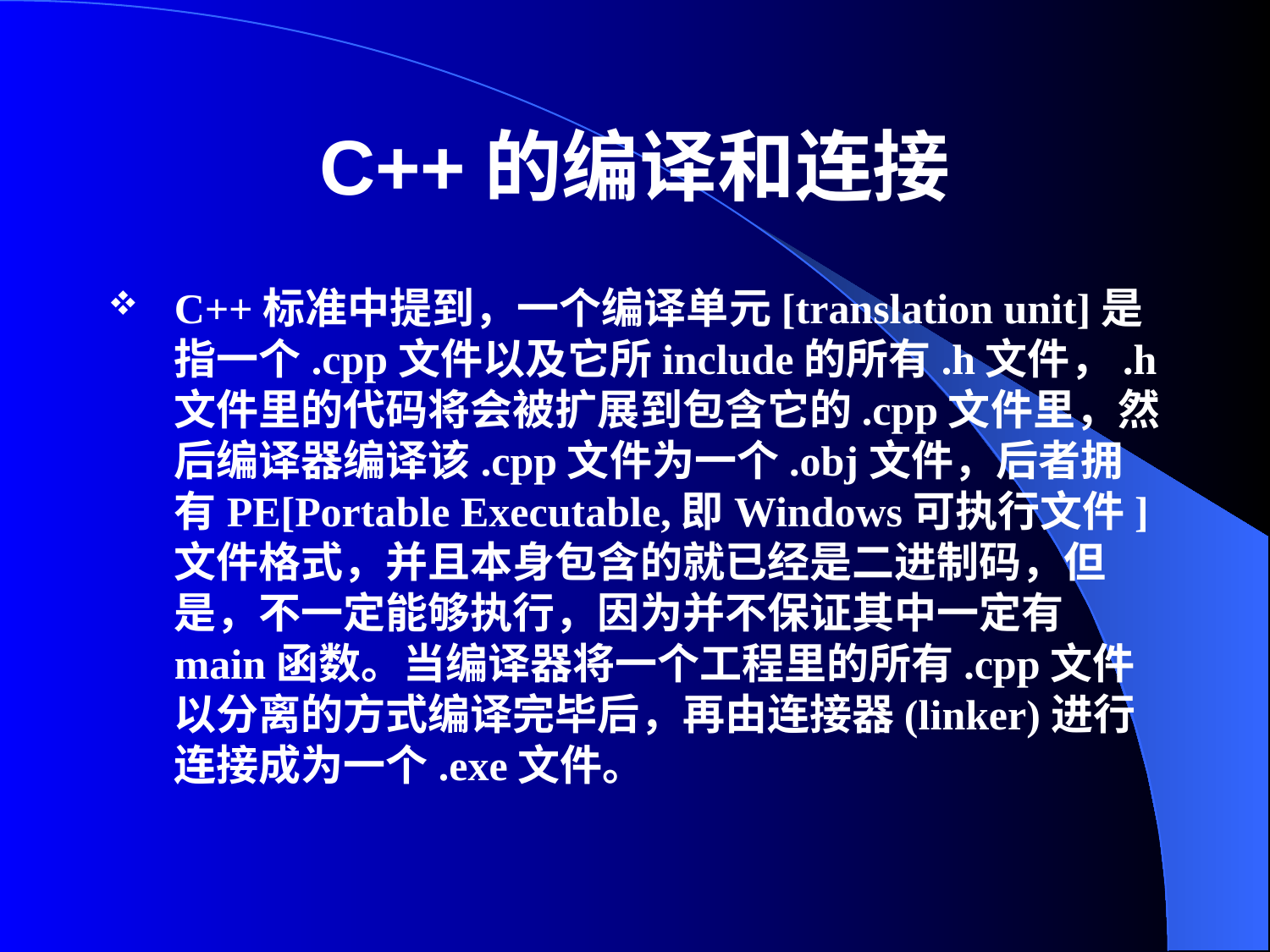

# C++的编译和连接
C++标准中提到，一个编译单元[translation unit]是指一个.cpp文件以及它所include的所有.h文件，.h文件里的代码将会被扩展到包含它的.cpp文件里，然后编译器编译该.cpp文件为一个.obj文件，后者拥有PE[Portable Executable,即Windows可执行文件]文件格式，并且本身包含的就已经是二进制码，但是，不一定能够执行，因为并不保证其中一定有main函数。当编译器将一个工程里的所有.cpp文件以分离的方式编译完毕后，再由连接器(linker)进行连接成为一个.exe文件。